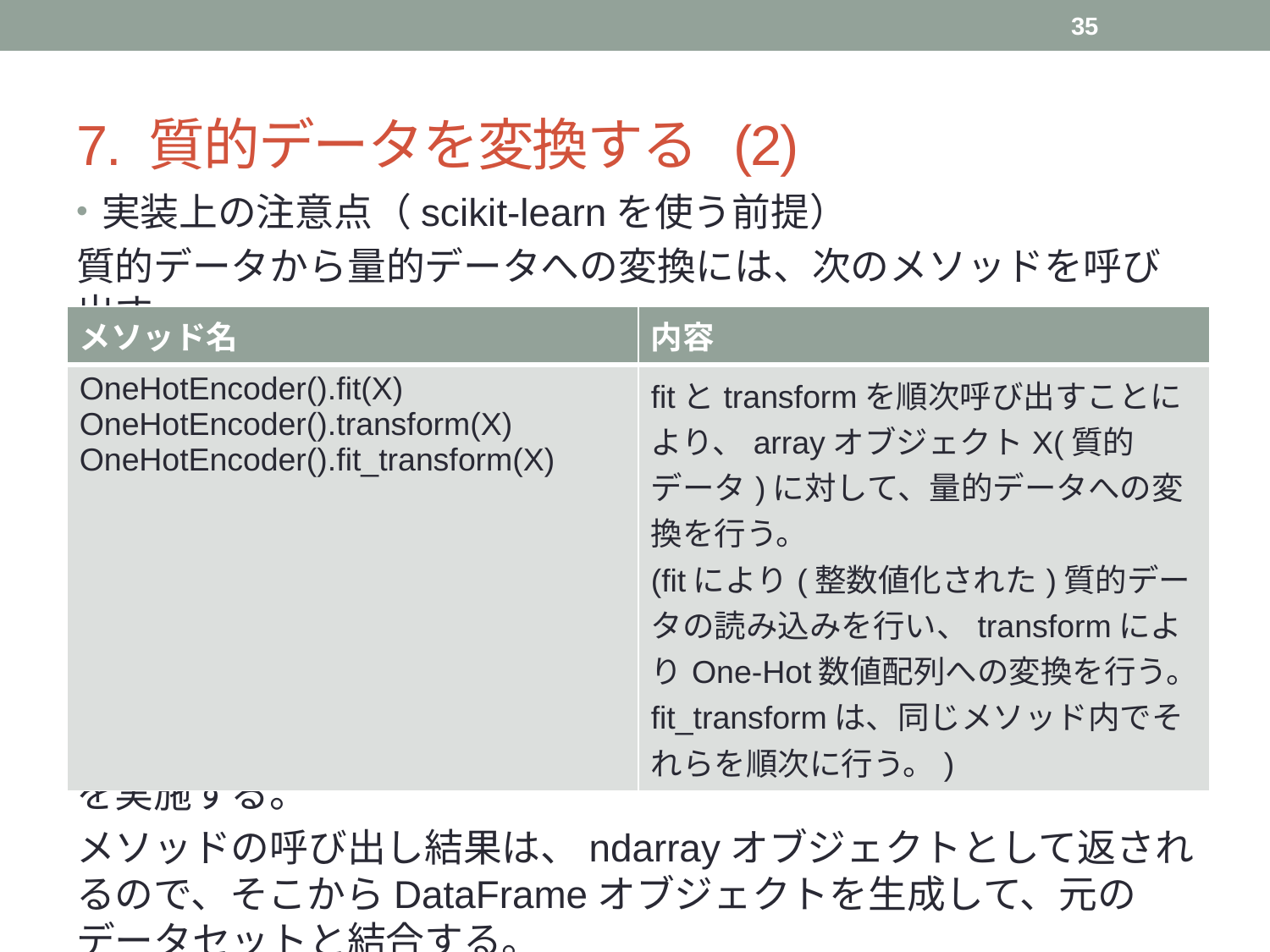

35
# 7. 質的データを変換する  (2)
実装上の注意点（scikit-learnを使う前提）
質的データから量的データへの変換には、次のメソッドを呼び出す。

このメソッドの呼び出しまでに、次頁、次々頁に記した前処理を実施する。
メソッドの呼び出し結果は、ndarrayオブジェクトとして返されるので、そこからDataFrameオブジェクトを生成して、元のデータセットと結合する。
| メソッド名 | 内容 |
| --- | --- |
| OneHotEncoder().fit(X) OneHotEncoder().transform(X) OneHotEncoder().fit\_transform(X) | fitとtransformを順次呼び出すことにより、arrayオブジェクトX(質的データ)に対して、量的データへの変換を行う。 (fitにより(整数値化された)質的データの読み込みを行い、transformによりOne-Hot数値配列への変換を行う。fit\_transformは、同じメソッド内でそれらを順次に行う。) |